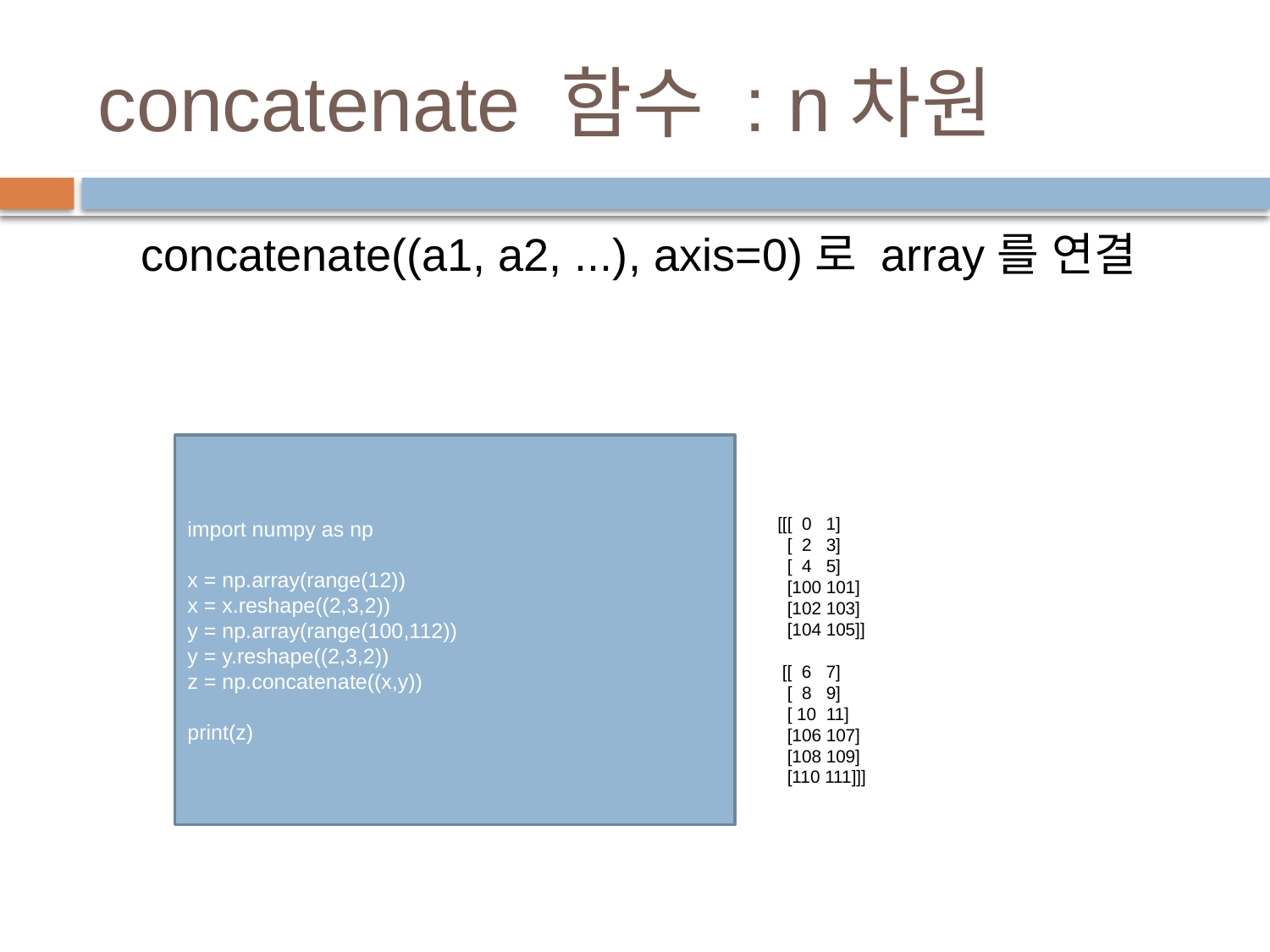

# concatenate 함수 : n차원
concatenate((a1, a2, ...), axis=0)로 array를 연결
import numpy as np

x = np.array(range(12))
x = x.reshape((2,3,2))
y = np.array(range(100,112))
y = y.reshape((2,3,2))
z = np.concatenate((x,y))

print(z)
[[[  0   1]
  [  2   3]
  [  4   5]
  [100 101]
  [102 103]
  [104 105]]

 [[  6   7]
  [  8   9]
  [ 10  11]
  [106 107]
  [108 109]
  [110 111]]]